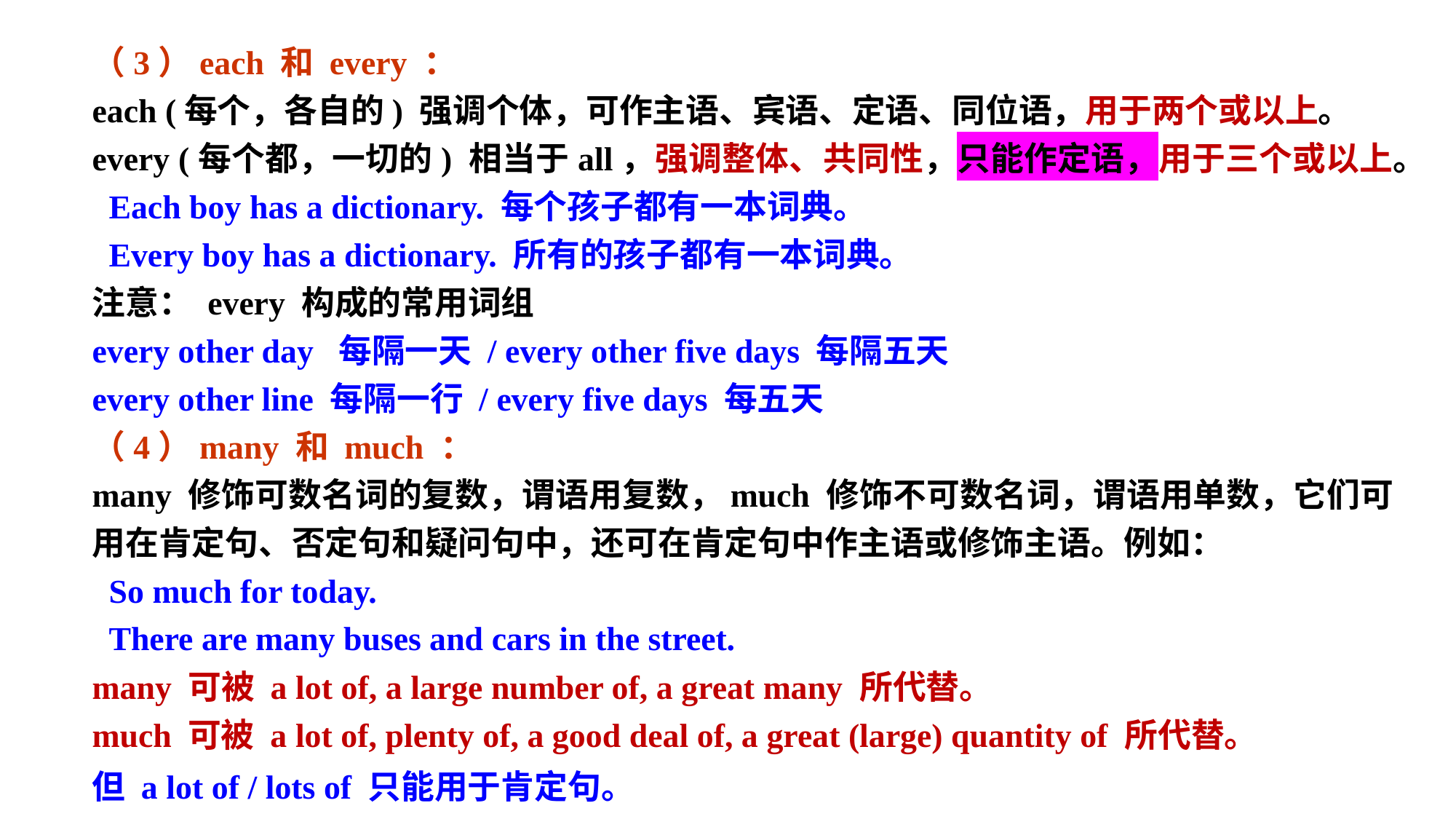

（3）each 和 every ：
each (每个，各自的) 强调个体，可作主语、宾语、定语、同位语，用于两个或以上。
every (每个都，一切的) 相当于all，强调整体、共同性，只能作定语，用于三个或以上。
  Each boy has a dictionary. 每个孩子都有一本词典。
  Every boy has a dictionary. 所有的孩子都有一本词典。
注意： every 构成的常用词组
every other day  每隔一天 / every other five days 每隔五天
every other line 每隔一行 / every five days 每五天
（4）many 和 much ：
many 修饰可数名词的复数，谓语用复数，much 修饰不可数名词，谓语用单数，它们可用在肯定句、否定句和疑问句中，还可在肯定句中作主语或修饰主语。例如：
  So much for today.
  There are many buses and cars in the street.
many 可被 a lot of, a large number of, a great many 所代替。
much 可被 a lot of, plenty of, a good deal of, a great (large) quantity of 所代替。
但 a lot of / lots of 只能用于肯定句。